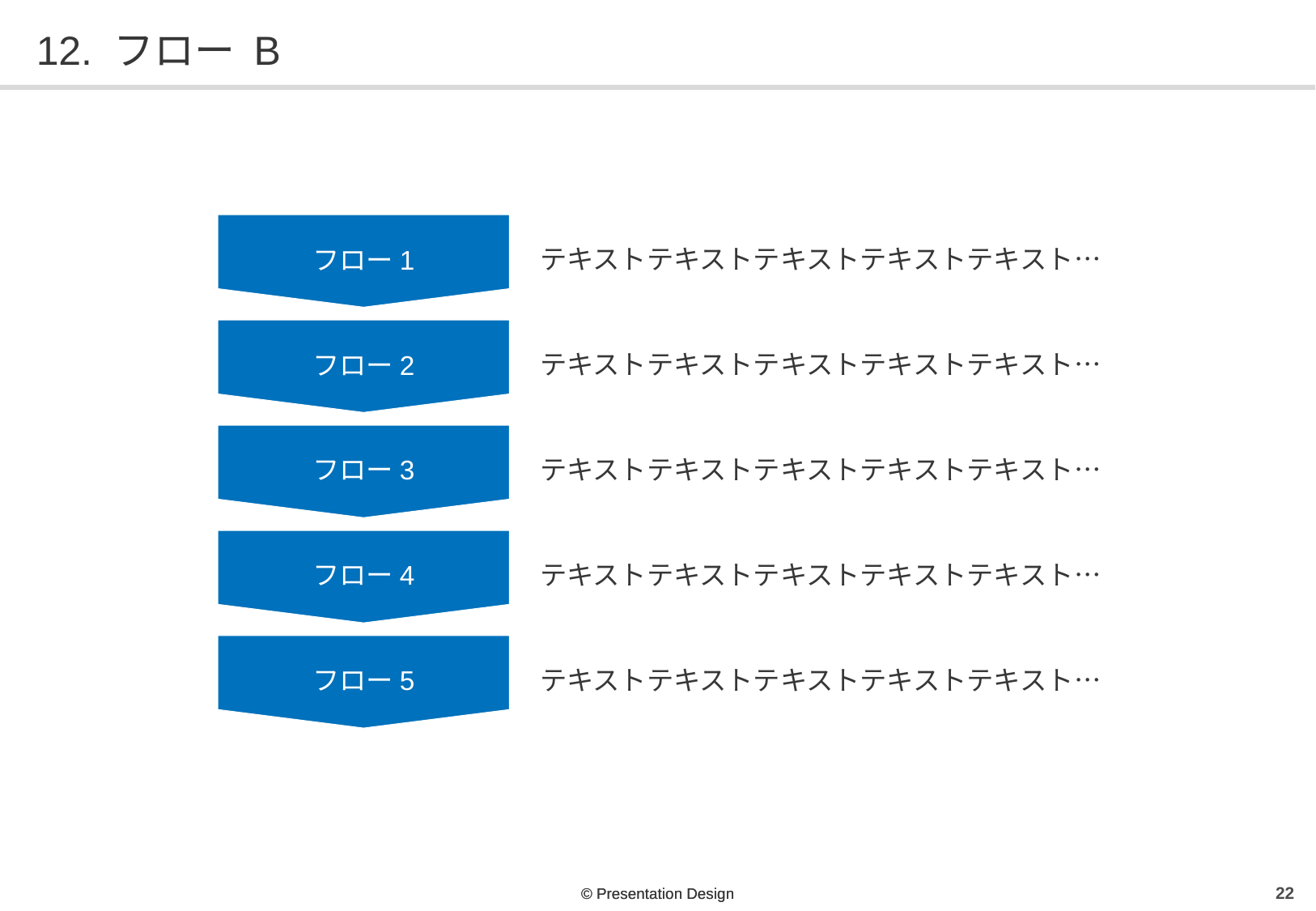

# 12. フロー B
フロー1
テキストテキストテキストテキストテキスト…
フロー2
テキストテキストテキストテキストテキスト…
フロー3
テキストテキストテキストテキストテキスト…
フロー4
テキストテキストテキストテキストテキスト…
フロー5
テキストテキストテキストテキストテキスト…
22